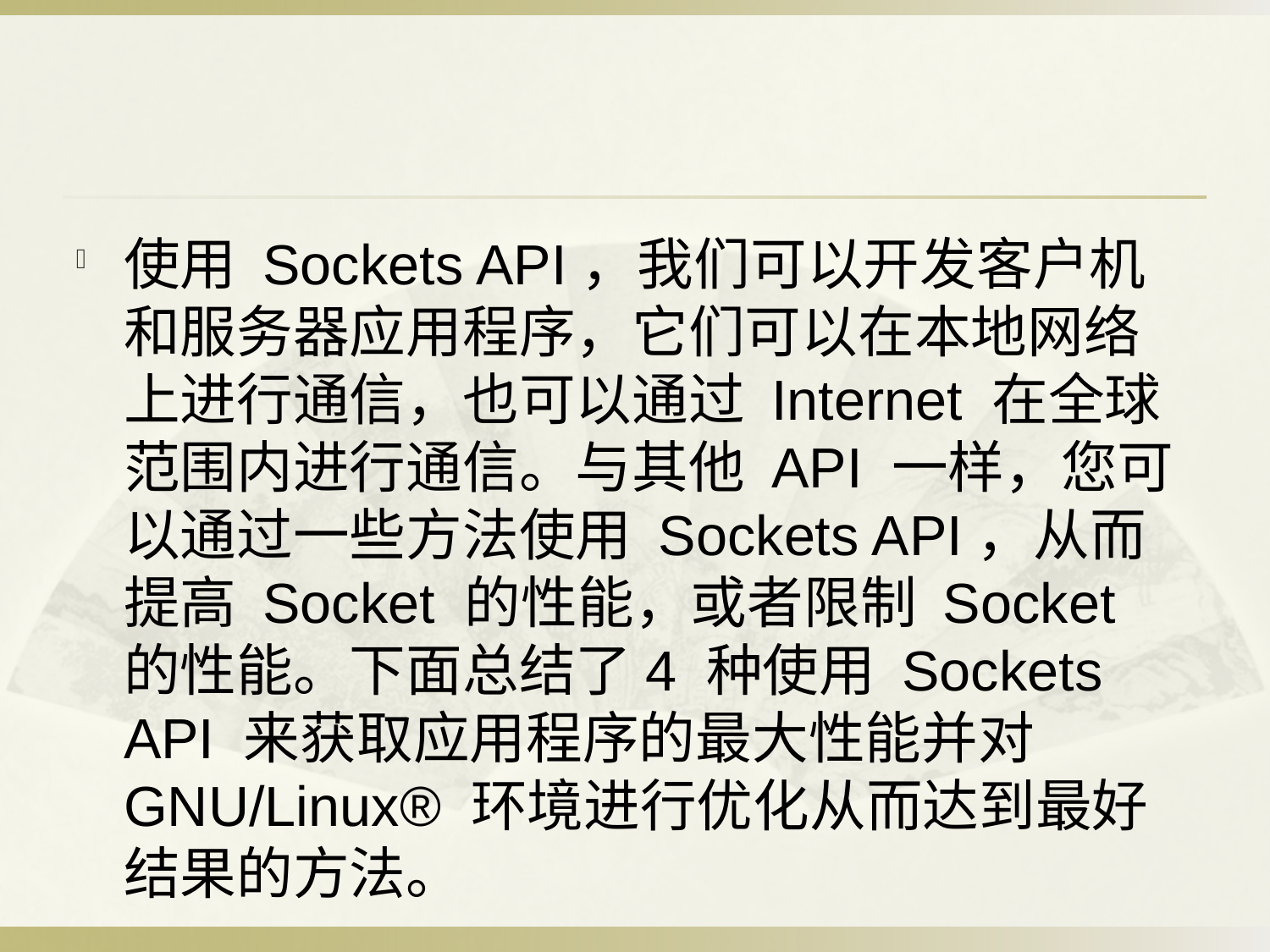

#
使用 Sockets API，我们可以开发客户机和服务器应用程序，它们可以在本地网络上进行通信，也可以通过 Internet 在全球范围内进行通信。与其他 API 一样，您可以通过一些方法使用 Sockets API，从而提高 Socket 的性能，或者限制 Socket 的性能。下面总结了4 种使用 Sockets API 来获取应用程序的最大性能并对 GNU/Linux® 环境进行优化从而达到最好结果的方法。